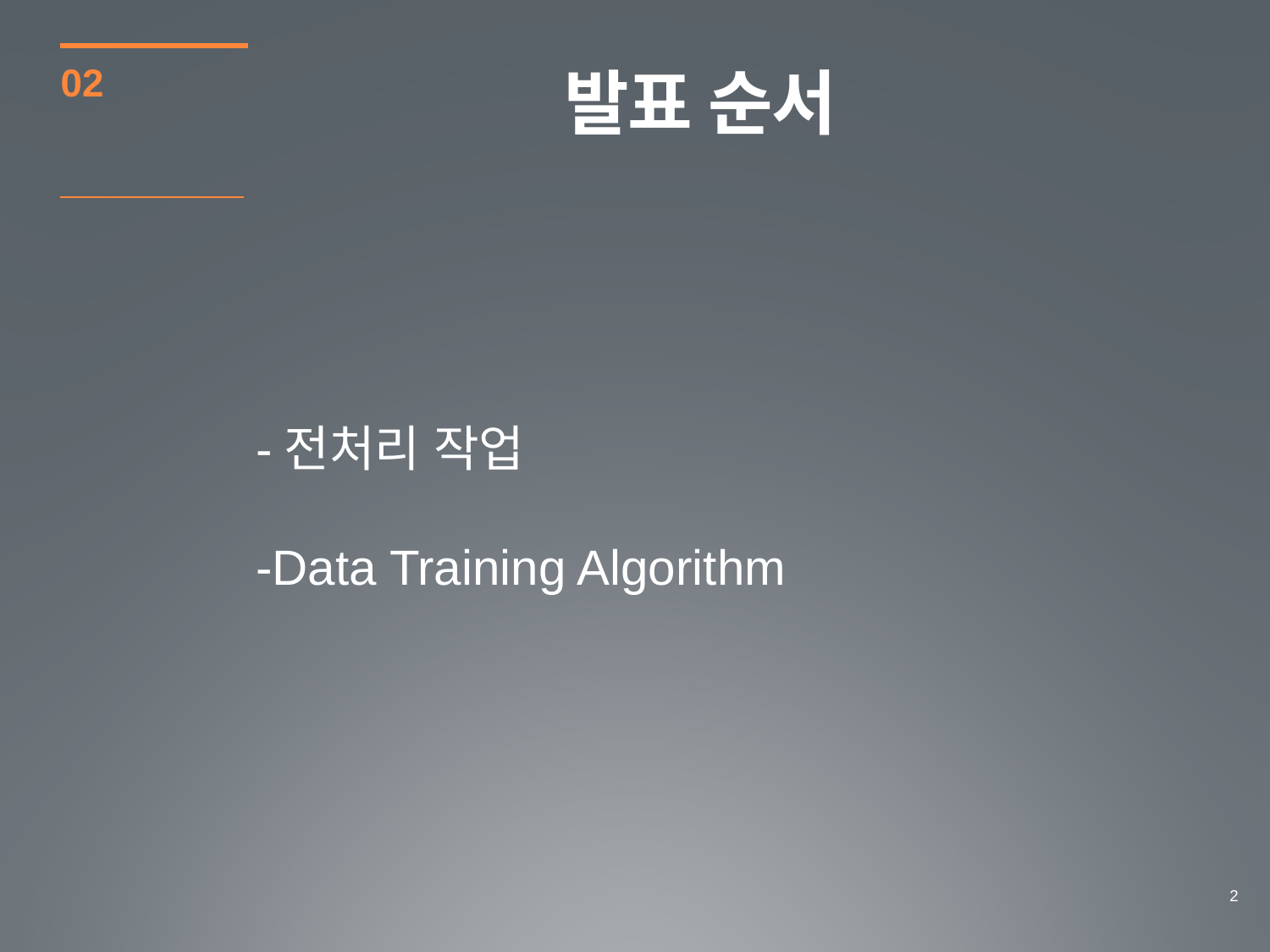

02
		발표 순서

-전처리 작업

-Data Training Algorithm